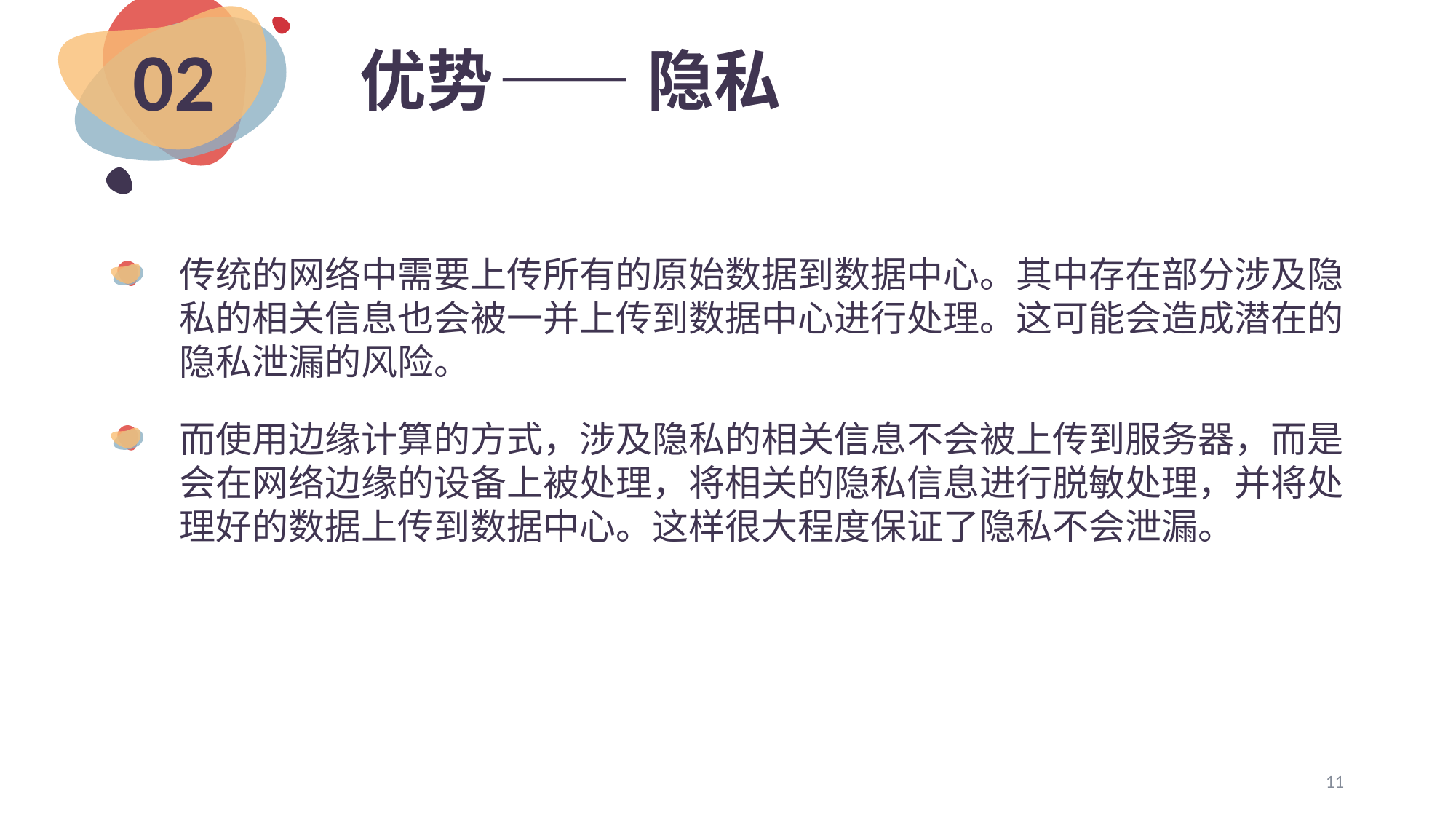

# 优势
——隐私
02
传统的网络中需要上传所有的原始数据到数据中心。其中存在部分涉及隐私的相关信息也会被一并上传到数据中心进行处理。这可能会造成潜在的隐私泄漏的风险。
而使用边缘计算的方式，涉及隐私的相关信息不会被上传到服务器，而是会在网络边缘的设备上被处理，将相关的隐私信息进行脱敏处理，并将处理好的数据上传到数据中心。这样很大程度保证了隐私不会泄漏。
11